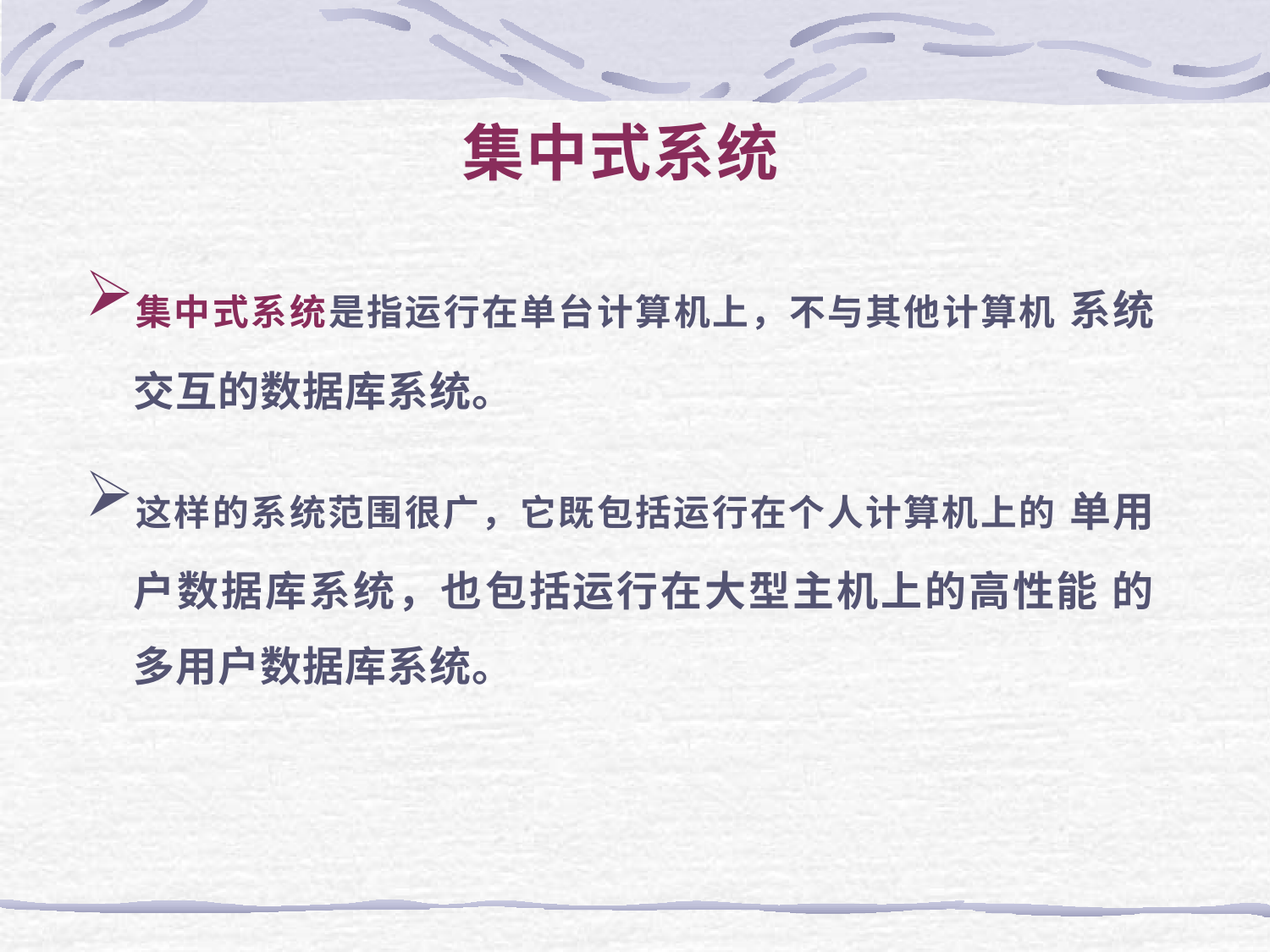

# 集中式系统
集中式系统是指运行在单台计算机上，不与其他计算机 系统交互的数据库系统。
这样的系统范围很广，它既包括运行在个人计算机上的 单用户数据库系统，也包括运行在大型主机上的高性能 的多用户数据库系统。